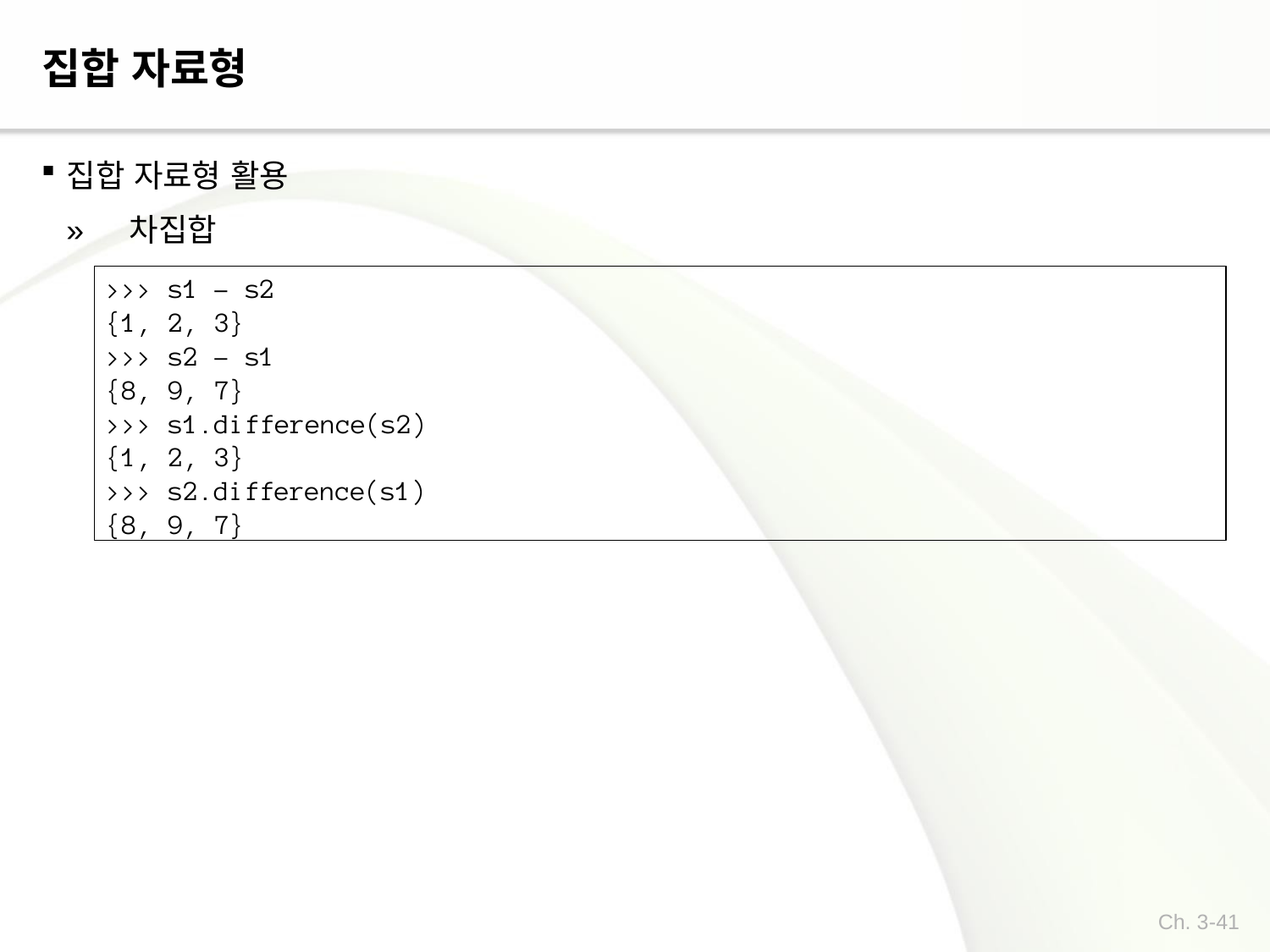

# 집합 자료형
집합 자료형 활용
»	차집합
>>> s1 - s2
{1, 2, 3}
>>> s2 - s1
{8, 9, 7}
>>> s1.difference(s2)
{1, 2, 3}
>>> s2.difference(s1)
{8, 9, 7}
Ch. 3-41